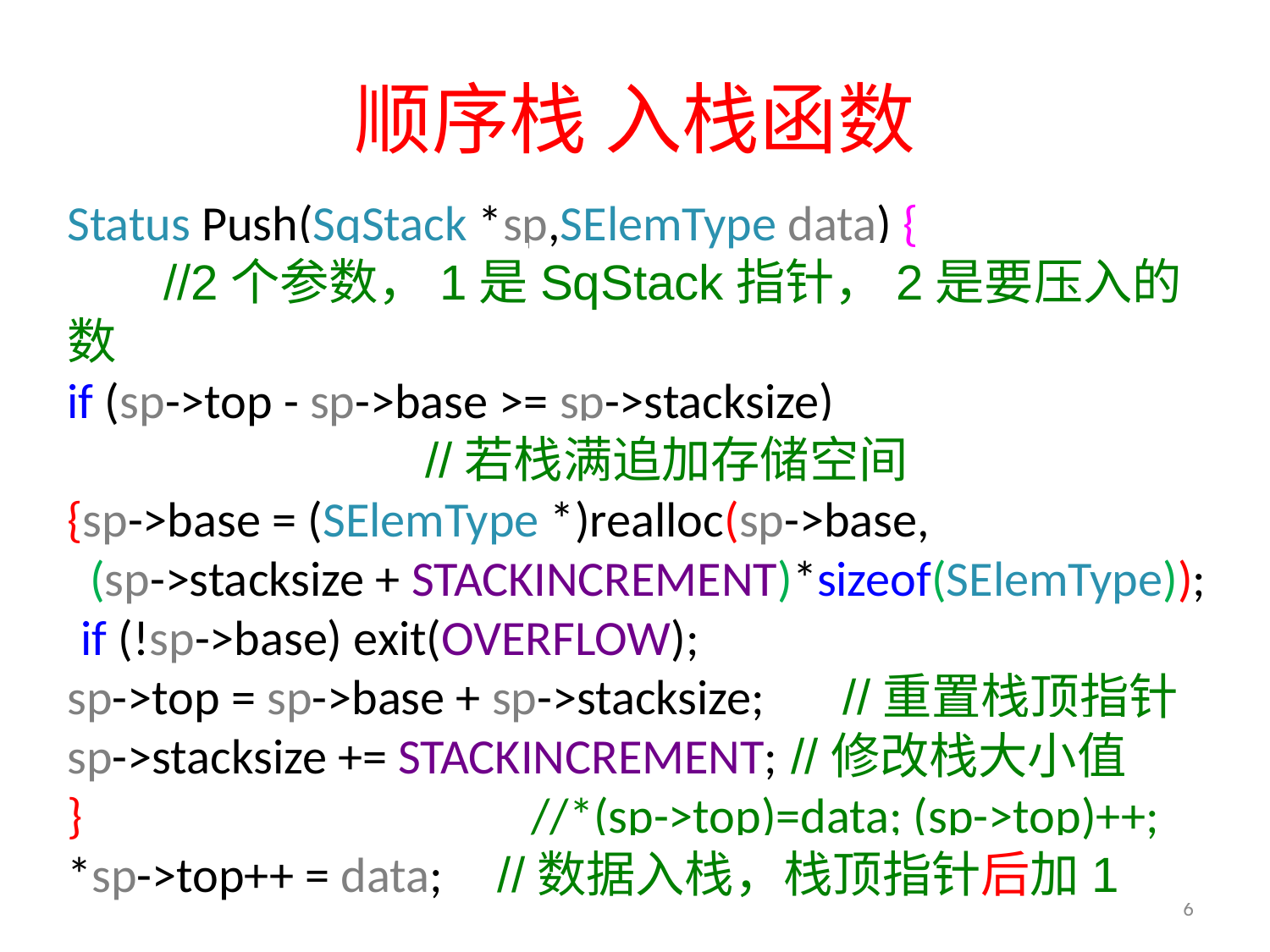

# 顺序栈 入栈函数
Status Push(SqStack *sp,SElemType data) {
       //2个参数，1是SqStack指针，2是要压入的数
if (sp->top - sp->base >= sp->stacksize)
                          //若栈满追加存储空间
{sp->base = (SElemType *)realloc(sp->base,
  (sp->stacksize + STACKINCREMENT)*sizeof(SElemType));
 if (!sp->base) exit(OVERFLOW);
sp->top = sp->base + sp->stacksize;       //重置栈顶指针
sp->stacksize += STACKINCREMENT; //修改栈大小值
}                                        //*(sp->top)=data; (sp->top)++;
*sp->top++ = data;    //数据入栈，栈顶指针后加1
return OK; }
6